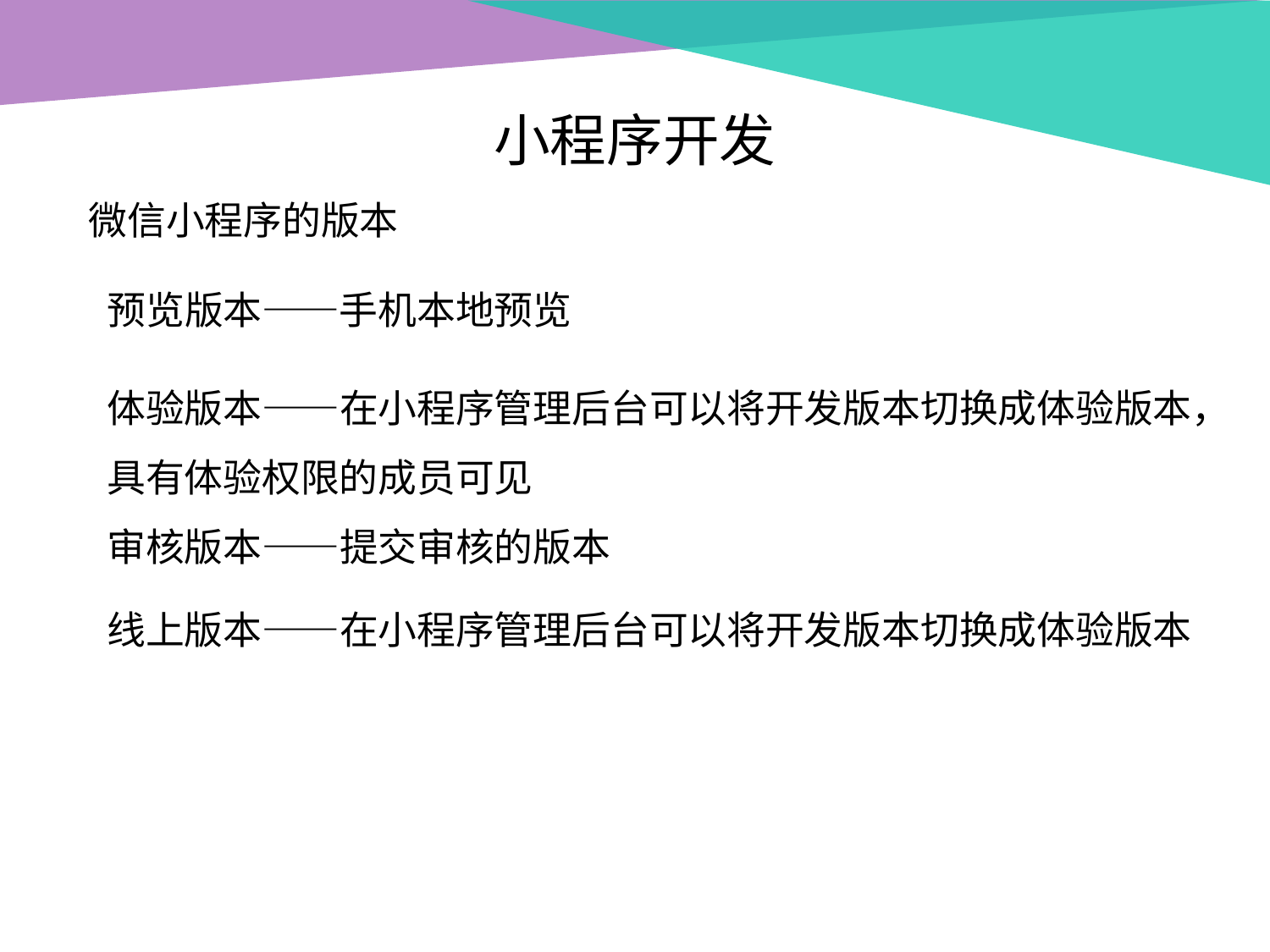

小程序开发
微信小程序的版本

预览版本——手机本地预览
体验版本——在小程序管理后台可以将开发版本切换成体验版本，具有体验权限的成员可见
审核版本——提交审核的版本
线上版本——在小程序管理后台可以将开发版本切换成体验版本